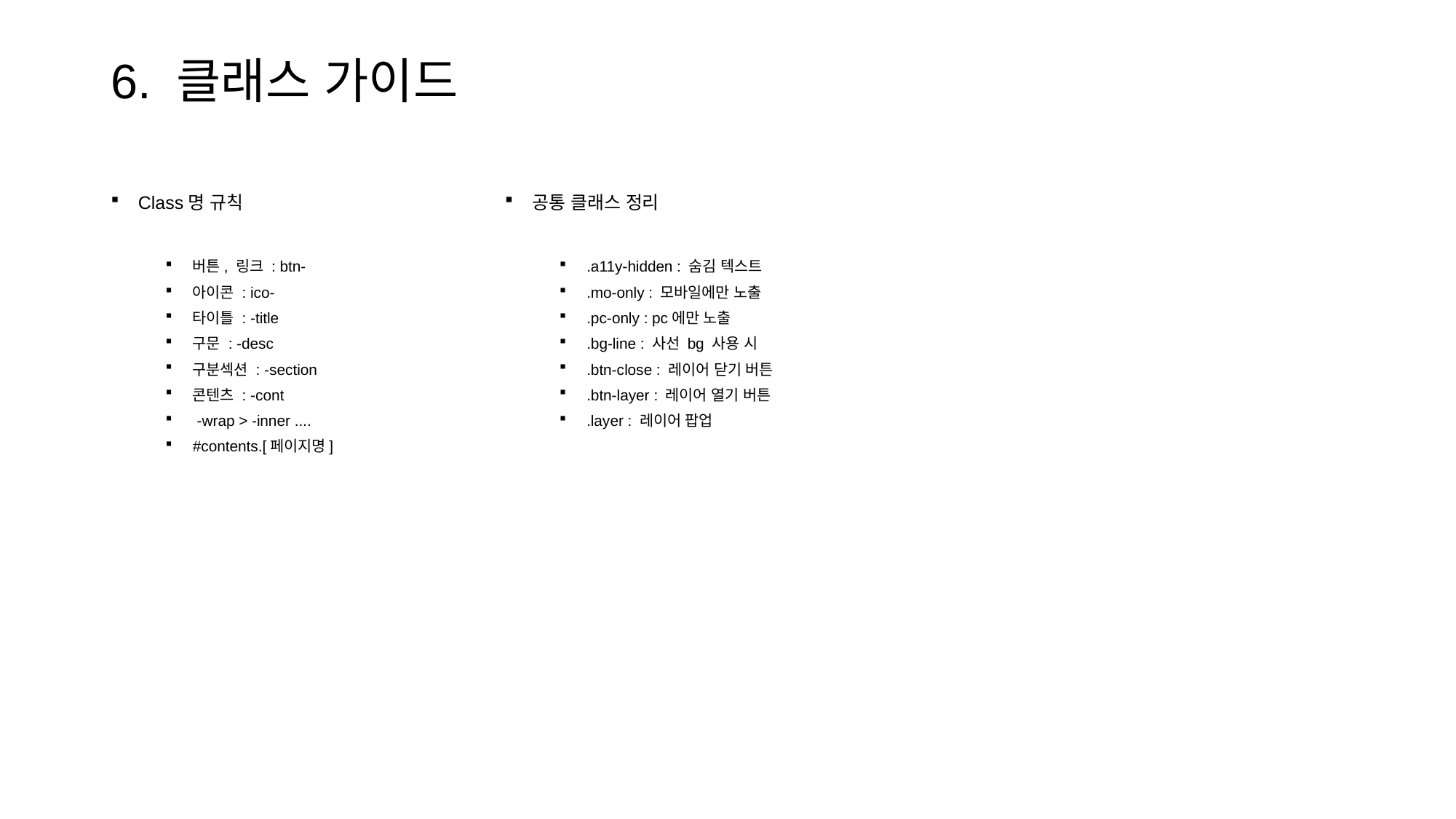

# 6. 클래스 가이드

Class명 규칙

버튼, 링크 : btn-
아이콘 : ico-
타이틀 : -title
구문 : -desc
구분섹션 : -section
콘텐츠 : -cont
 -wrap > -inner ....
#contents.[페이지명]

공통 클래스 정리

.a11y-hidden : 숨김 텍스트
.mo-only : 모바일에만 노출
.pc-only : pc에만 노출
.bg-line : 사선 bg 사용 시
.btn-close : 레이어 닫기 버튼
.btn-layer : 레이어 열기 버튼
.layer : 레이어 팝업